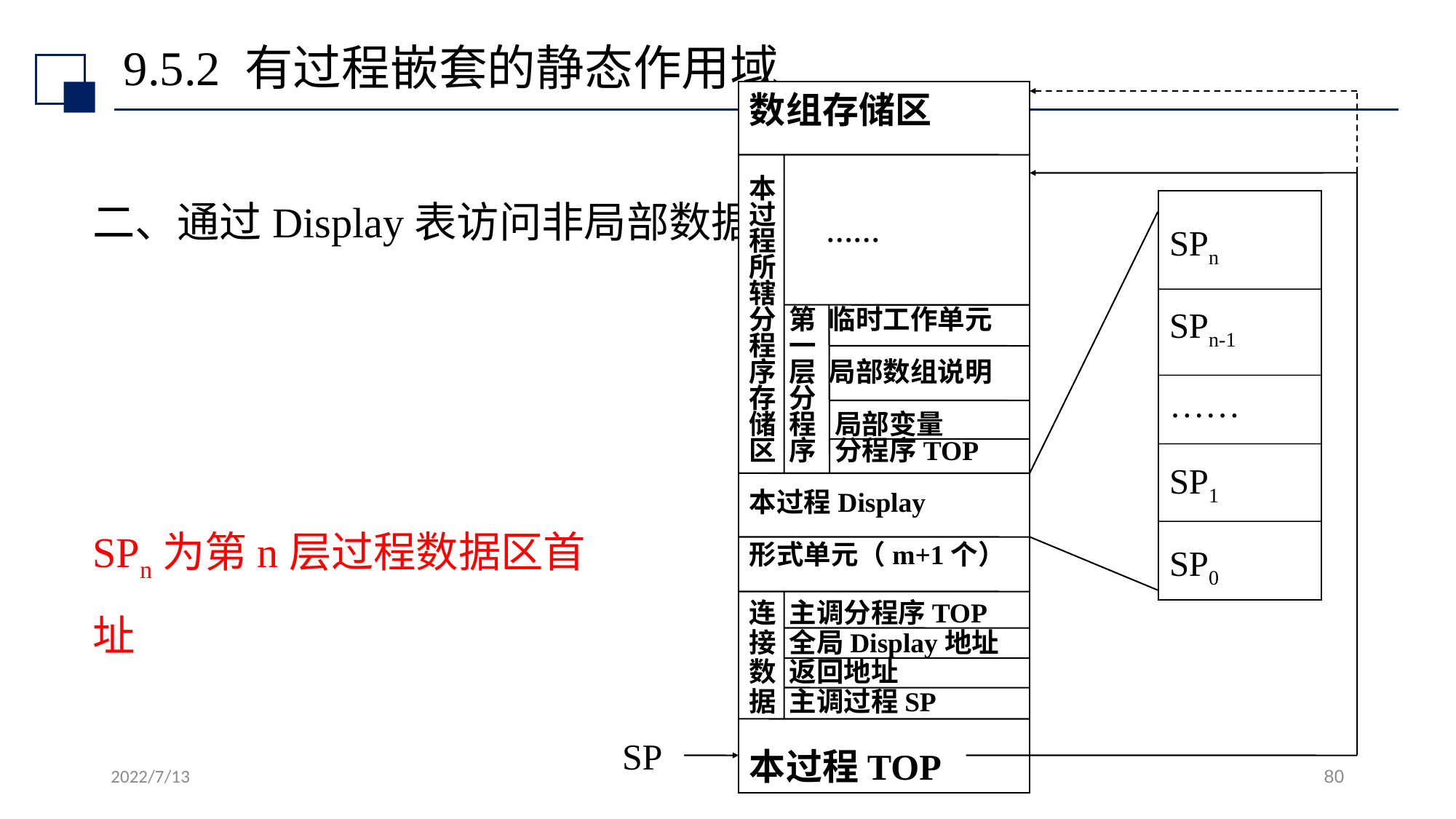

# 9.5.2 有过程嵌套的静态作用域
数组存储区

本
过
程        ……
所
辖
分  第  临时工作单元
程  一
序  层  局部数组说明
存  分
储  程   局部变量
区  序   分程序TOP

本过程Display

形式单元（m+1个）

连  主调分程序TOP
接  全局Display地址
数  返回地址
据  主调过程SP

本过程TOP

二、通过Display表访问非局部数据

SPn
SPn-1
……
SP1
SP0

SPn为第n层过程数据区首址

SP

2022/7/13
80